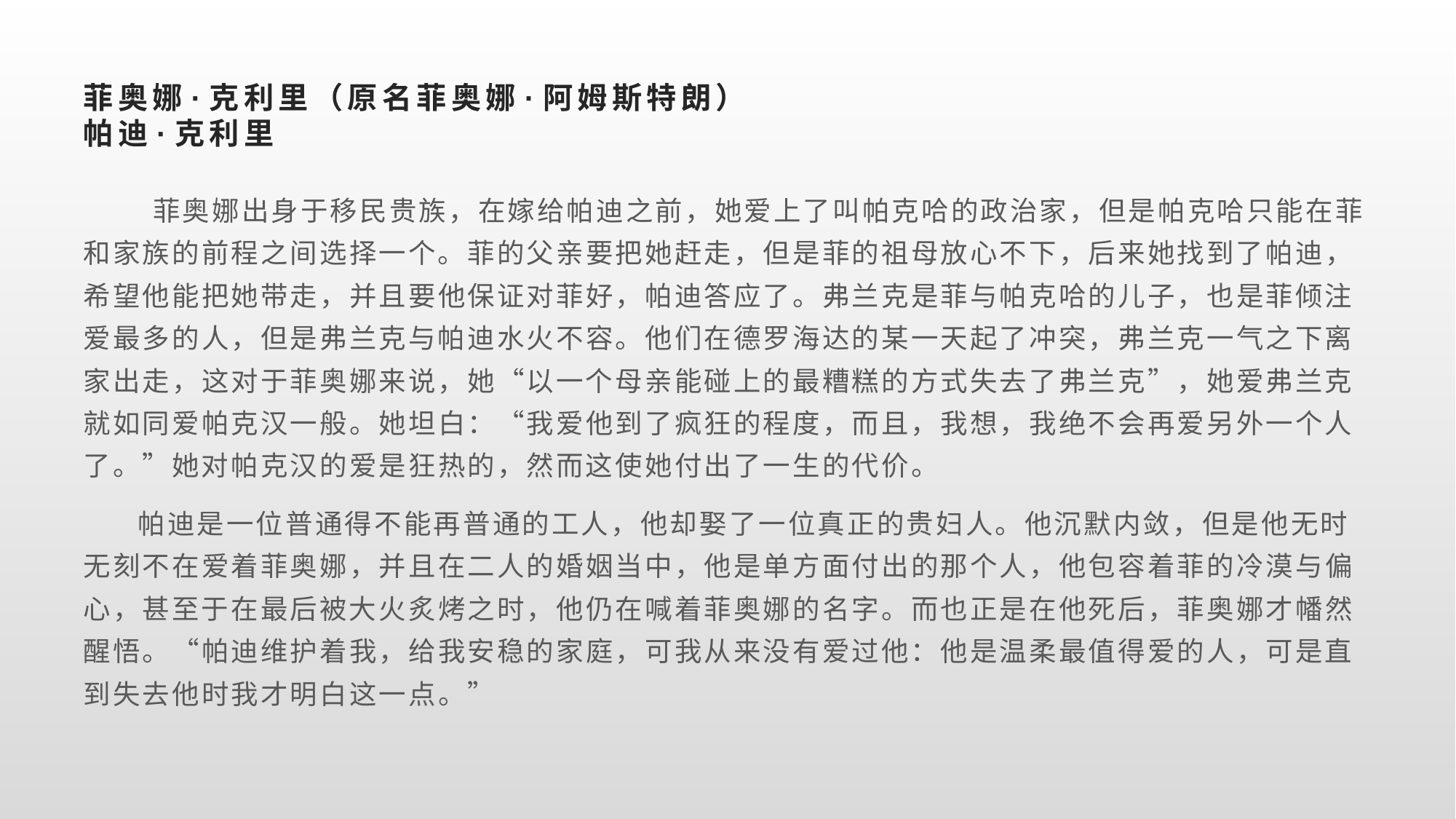

# 菲奥娜·克利里（原名菲奥娜·阿姆斯特朗） 帕迪·克利里
 菲奥娜出身于移民贵族，在嫁给帕迪之前，她爱上了叫帕克哈的政治家，但是帕克哈只能在菲和家族的前程之间选择一个。菲的父亲要把她赶走，但是菲的祖母放心不下，后来她找到了帕迪，希望他能把她带走，并且要他保证对菲好，帕迪答应了。弗兰克是菲与帕克哈的儿子，也是菲倾注爱最多的人，但是弗兰克与帕迪水火不容。他们在德罗海达的某一天起了冲突，弗兰克一气之下离家出走，这对于菲奥娜来说，她“以一个母亲能碰上的最糟糕的方式失去了弗兰克”，她爱弗兰克就如同爱帕克汉一般。她坦白：“我爱他到了疯狂的程度，而且，我想，我绝不会再爱另外一个人了。”她对帕克汉的爱是狂热的，然而这使她付出了一生的代价。
帕迪是一位普通得不能再普通的工人，他却娶了一位真正的贵妇人。他沉默内敛，但是他无时无刻不在爱着菲奥娜，并且在二人的婚姻当中，他是单方面付出的那个人，他包容着菲的冷漠与偏心，甚至于在最后被大火炙烤之时，他仍在喊着菲奥娜的名字。而也正是在他死后，菲奥娜才幡然醒悟。“帕迪维护着我，给我安稳的家庭，可我从来没有爱过他：他是温柔最值得爱的人，可是直到失去他时我才明白这一点。”